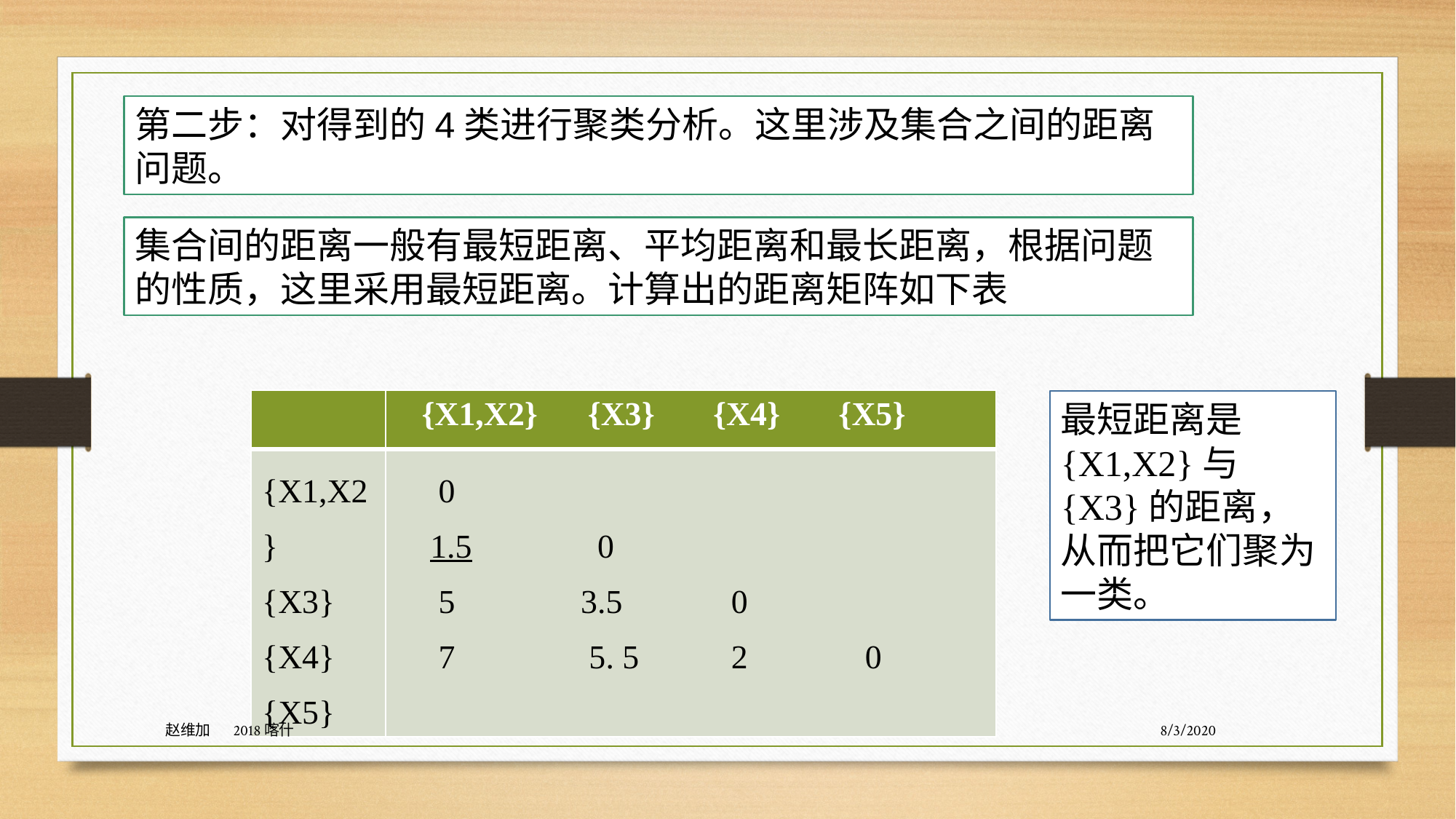

第二步：对得到的4类进行聚类分析。这里涉及集合之间的距离问题。
集合间的距离一般有最短距离、平均距离和最长距离，根据问题的性质，这里采用最短距离。计算出的距离矩阵如下表
|  | {X1,X2} {X3} {X4} {X5} |
| --- | --- |
| {X1,X2} {X3} {X4} {X5} | 0 1.5 0 5 3.5 0 7 5. 5 2 0 |
最短距离是{X1,X2}与{X3}的距离，从而把它们聚为一类。
赵维加    2018喀什
8/3/2020